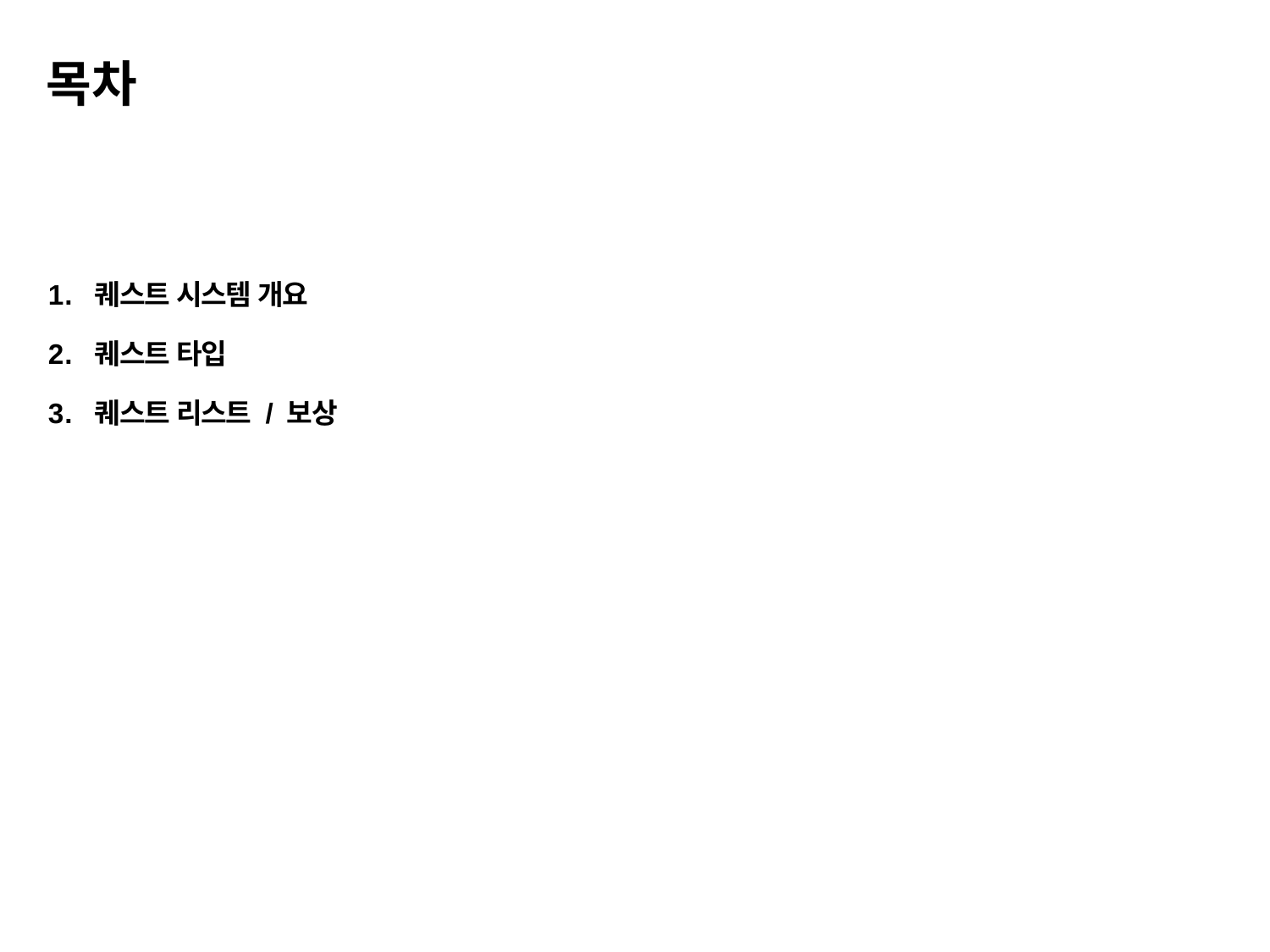

# 목차
퀘스트 시스템 개요
퀘스트 타입
퀘스트 리스트 / 보상